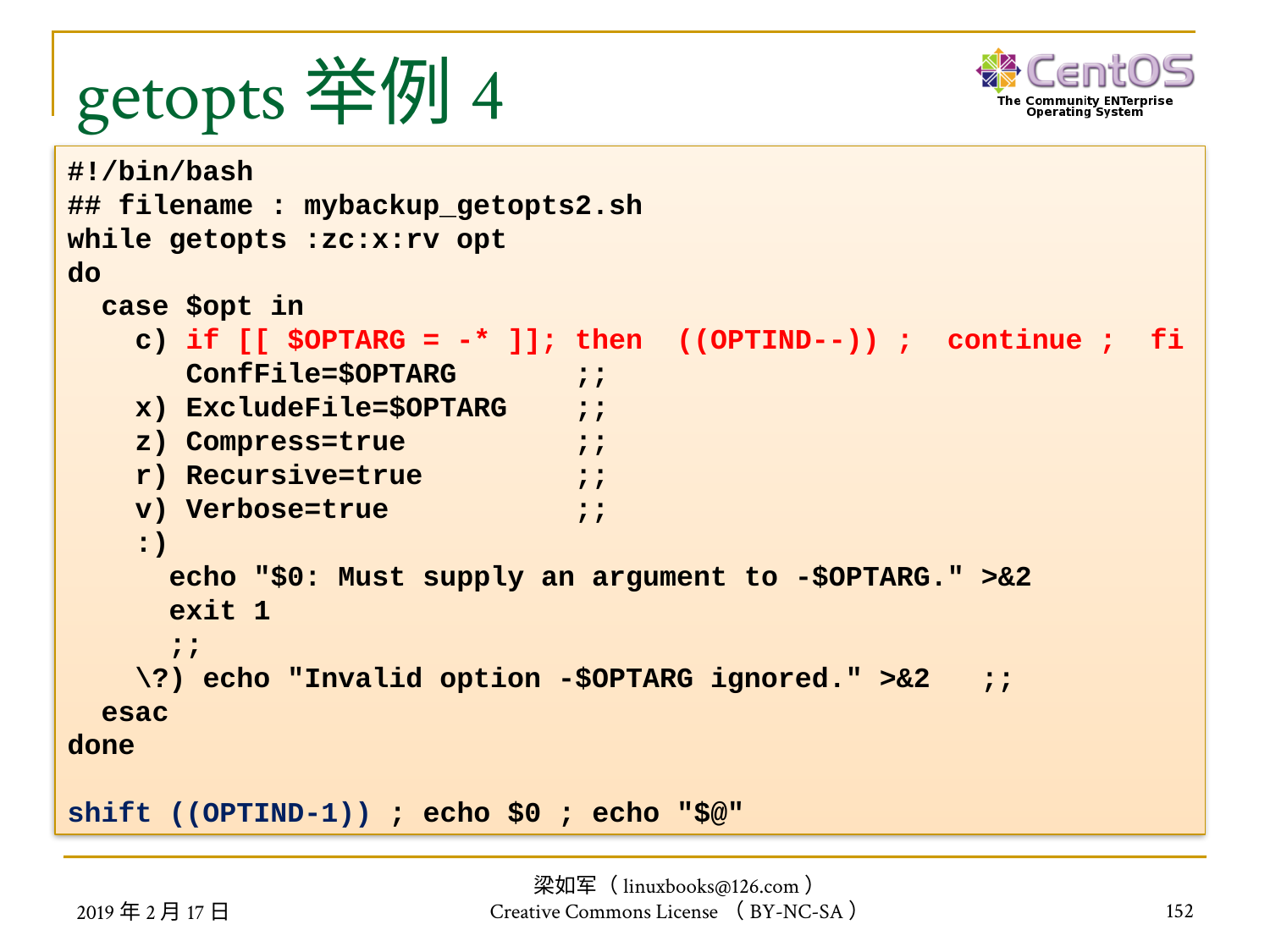

# getopts举例4
#!/bin/bash
## filename : mybackup_getopts2.sh
while getopts :zc:x:rv opt
do
  case $opt in
    c) if [[ $OPTARG = -* ]]; then  ((OPTIND--)) ;  continue ;  fi
       ConfFile=$OPTARG       ;;
    x) ExcludeFile=$OPTARG    ;;
    z) Compress=true          ;;
    r) Recursive=true         ;;
    v) Verbose=true           ;;
    :)
      echo "$0: Must supply an argument to -$OPTARG." >&2
      exit 1
      ;;
    \?) echo "Invalid option -$OPTARG ignored." >&2   ;;
  esac
done

shift ((OPTIND-1)) ; echo $0 ; echo "$@"
梁如军（linuxbooks@126.com）
Creative Commons License（BY-NC-SA）
2019年2月17日
152